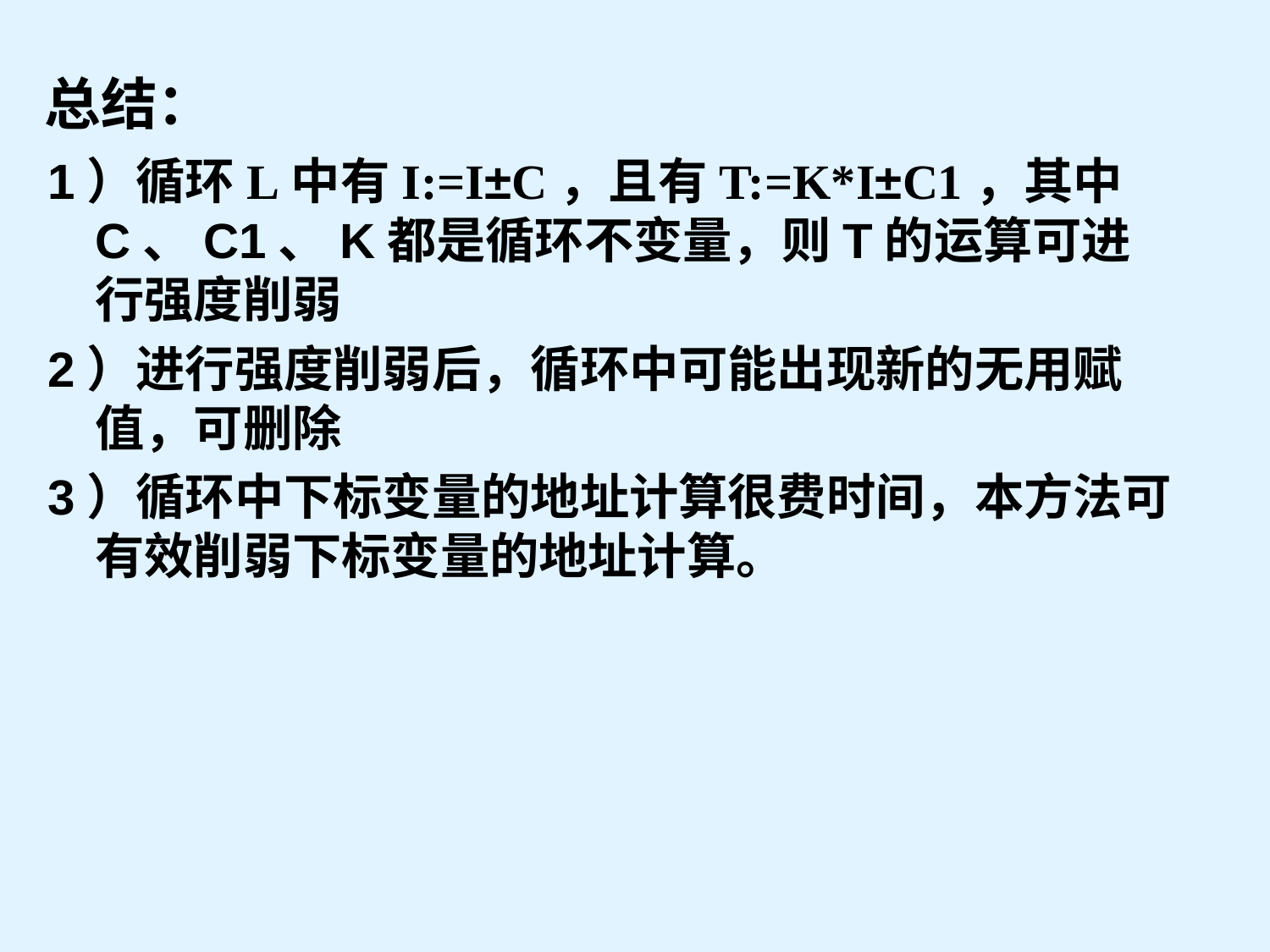

总结：
1）循环L中有I:=I±C，且有T:=K*I±C1，其中C、C1、K都是循环不变量，则T的运算可进行强度削弱
2）进行强度削弱后，循环中可能出现新的无用赋值，可删除
3）循环中下标变量的地址计算很费时间，本方法可有效削弱下标变量的地址计算。